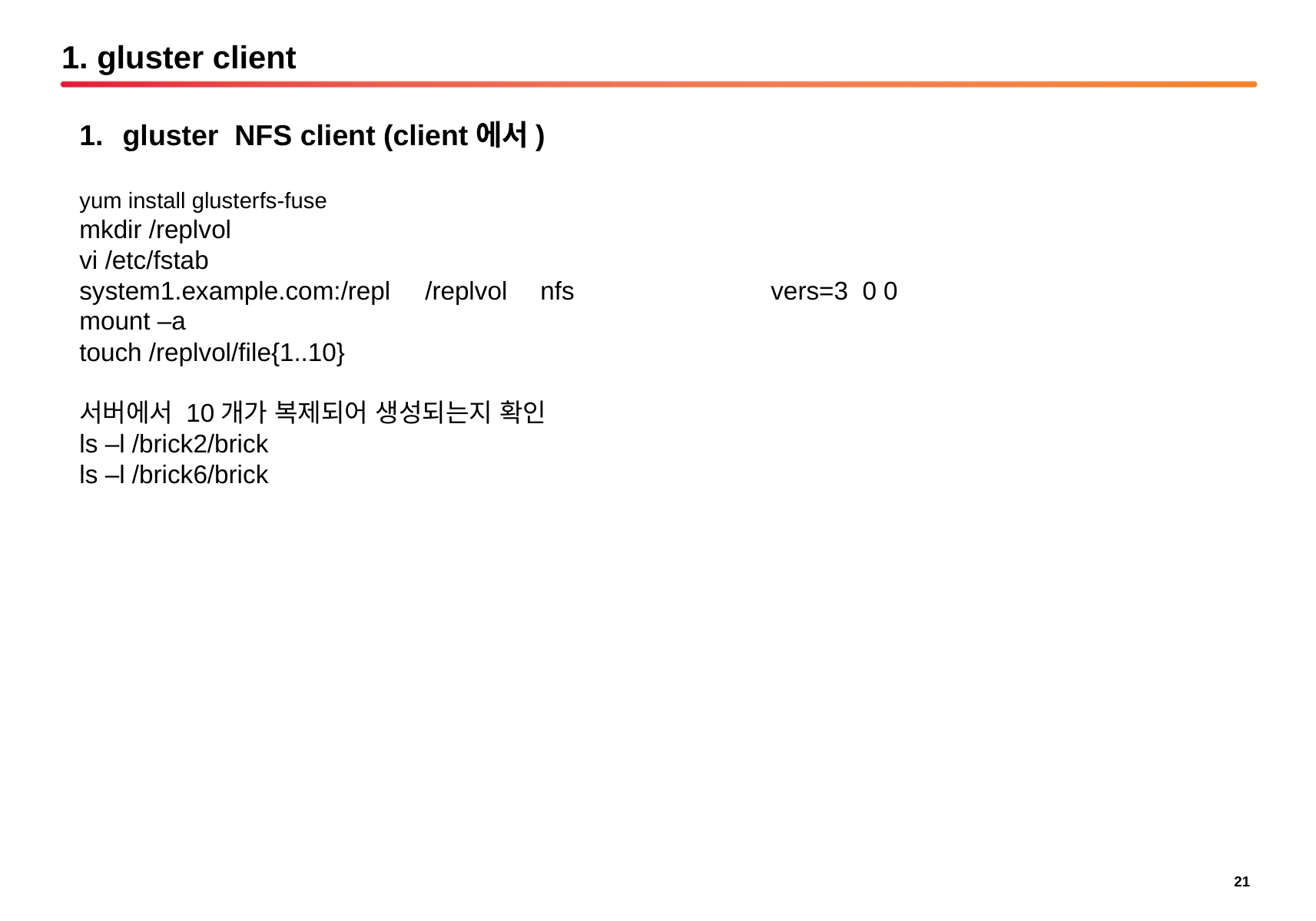

# 1. gluster client
gluster  NFS client (client에서)

yum install glusterfs-fuse
mkdir /replvol
vi /etc/fstab
system1.example.com:/repl	/replvol	nfs		vers=3  0 0
mount –a
touch /replvol/file{1..10}

서버에서 10개가 복제되어 생성되는지 확인
ls –l /brick2/brick
ls –l /brick6/brick